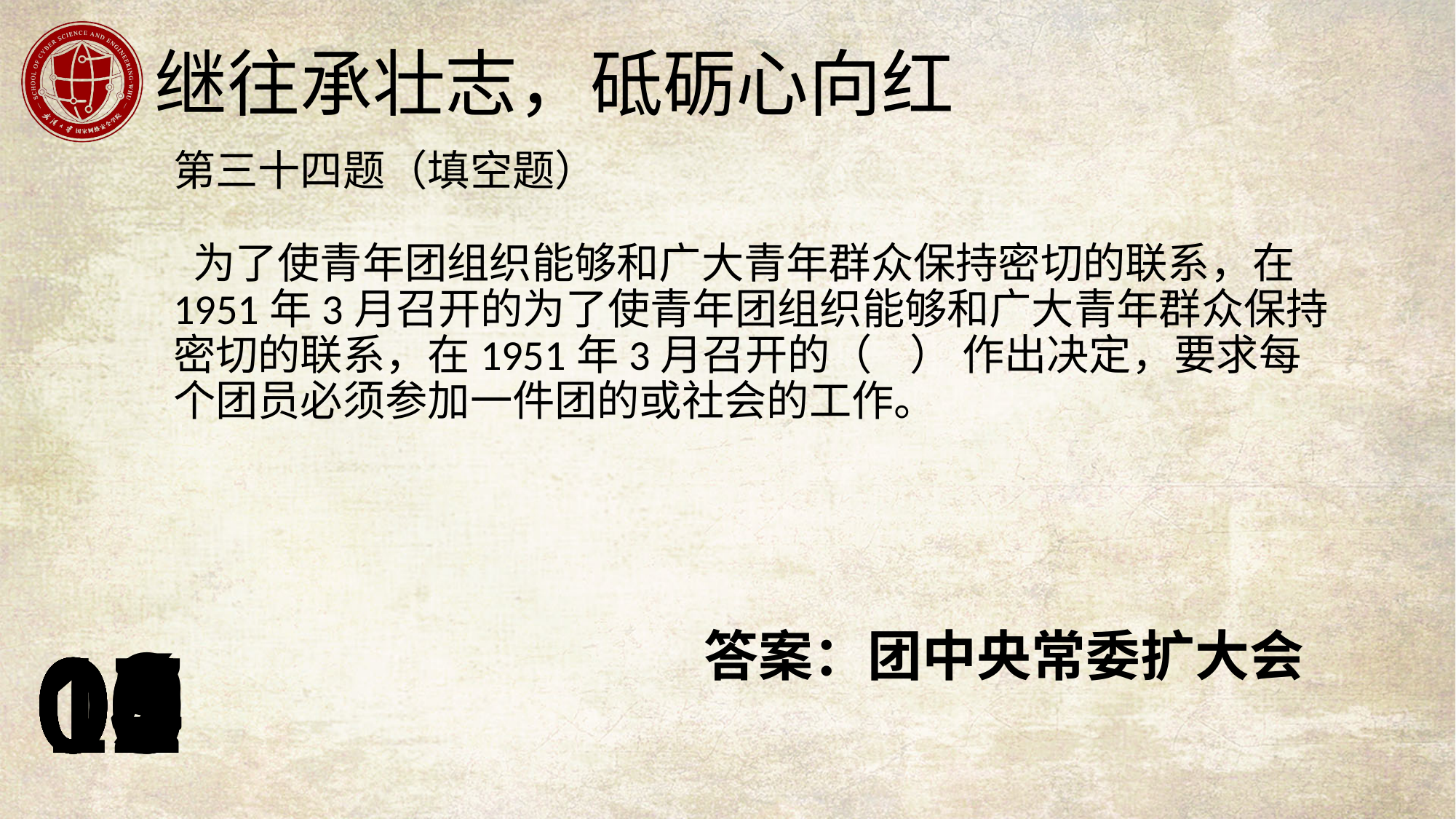

第三十四题（填空题）
 为了使青年团组织能够和广大青年群众保持密切的联系，在1951年3月召开的为了使青年团组织能够和广大青年群众保持密切的联系，在1951年3月召开的（    ） 作出决定，要求每个团员必须参加一件团的或社会的工作。
答案：团中央常委扩大会